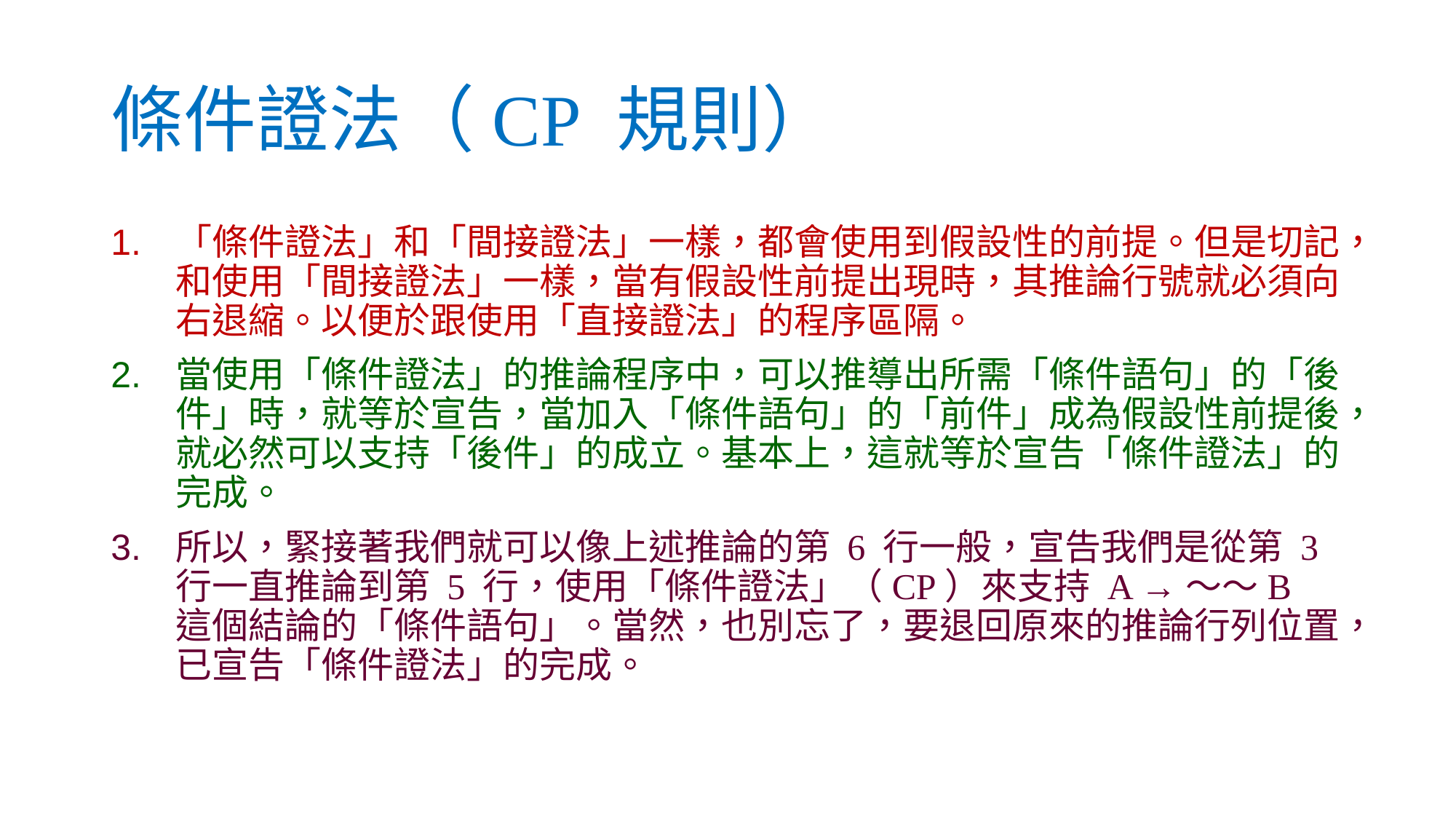

# 條件證法（CP 規則）
「條件證法」和「間接證法」一樣，都會使用到假設性的前提。但是切記，和使用「間接證法」一樣，當有假設性前提出現時，其推論行號就必須向右退縮。以便於跟使用「直接證法」的程序區隔。
當使用「條件證法」的推論程序中，可以推導出所需「條件語句」的「後件」時，就等於宣告，當加入「條件語句」的「前件」成為假設性前提後，就必然可以支持「後件」的成立。基本上，這就等於宣告「條件證法」的完成。
所以，緊接著我們就可以像上述推論的第 6 行一般，宣告我們是從第 3 行一直推論到第 5 行，使用「條件證法」（CP）來支持 A →～～B 這個結論的「條件語句」。當然，也別忘了，要退回原來的推論行列位置，已宣告「條件證法」的完成。